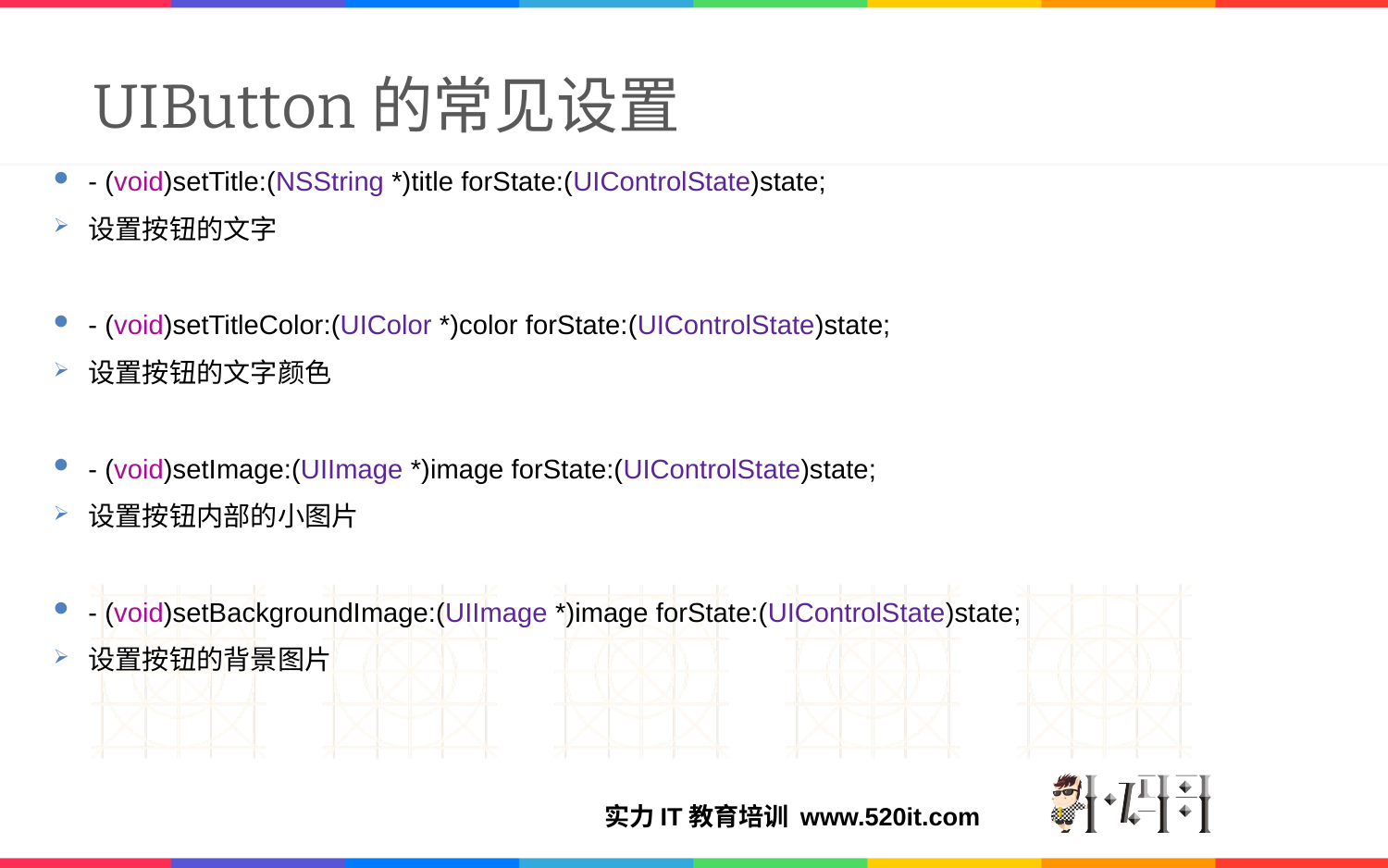

# UIButton的常见设置
- (void)setTitle:(NSString *)title forState:(UIControlState)state;
设置按钮的文字

- (void)setTitleColor:(UIColor *)color forState:(UIControlState)state;
设置按钮的文字颜色

- (void)setImage:(UIImage *)image forState:(UIControlState)state;
设置按钮内部的小图片

- (void)setBackgroundImage:(UIImage *)image forState:(UIControlState)state;
设置按钮的背景图片